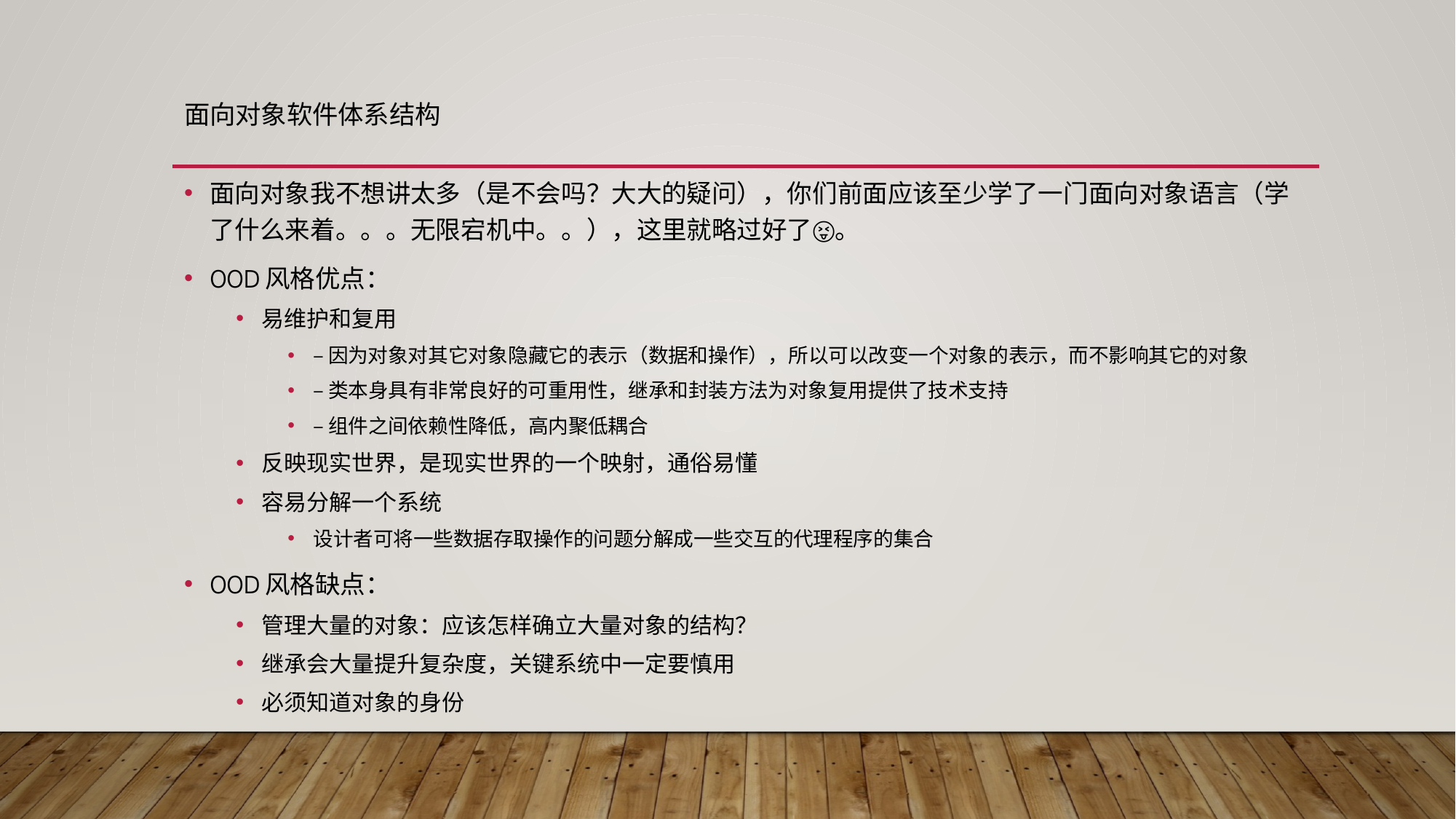

# 面向对象软件体系结构
面向对象我不想讲太多（是不会吗？大大的疑问），你们前面应该至少学了一门面向对象语言（学了什么来着。。。无限宕机中。。），这里就略过好了😝。
OOD风格优点：
易维护和复用
–因为对象对其它对象隐藏它的表示（数据和操作），所以可以改变一个对象的表示，而不影响其它的对象
–类本身具有非常良好的可重用性，继承和封装方法为对象复用提供了技术支持
–组件之间依赖性降低，高内聚低耦合
反映现实世界，是现实世界的一个映射，通俗易懂
容易分解一个系统
设计者可将一些数据存取操作的问题分解成一些交互的代理程序的集合
OOD风格缺点：
管理大量的对象：应该怎样确立大量对象的结构？
继承会大量提升复杂度，关键系统中一定要慎用
必须知道对象的身份